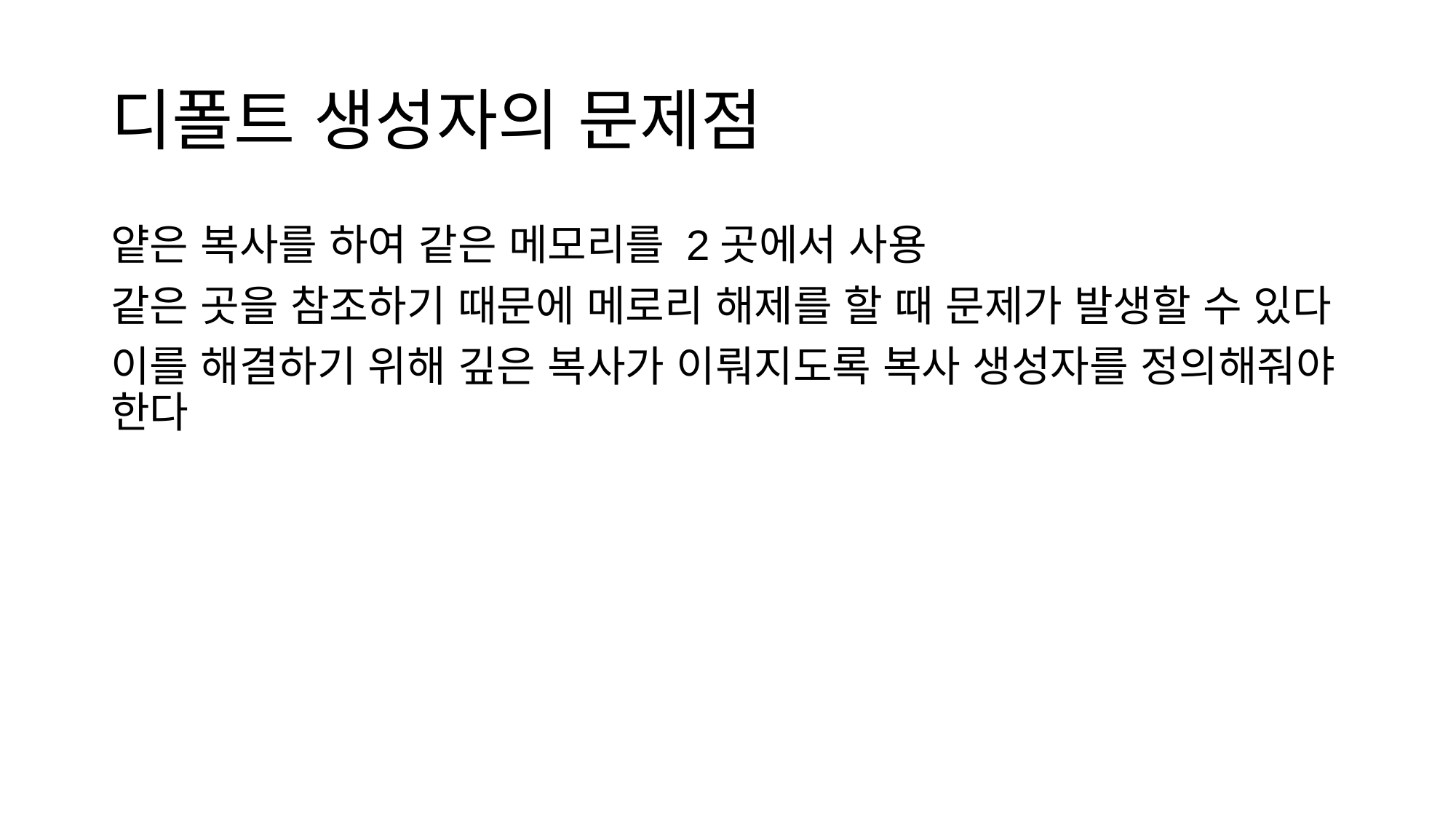

# 디폴트 생성자의 문제점
얕은 복사를 하여 같은 메모리를 2곳에서 사용
같은 곳을 참조하기 때문에 메로리 해제를 할 때 문제가 발생할 수 있다
이를 해결하기 위해 깊은 복사가 이뤄지도록 복사 생성자를 정의해줘야 한다